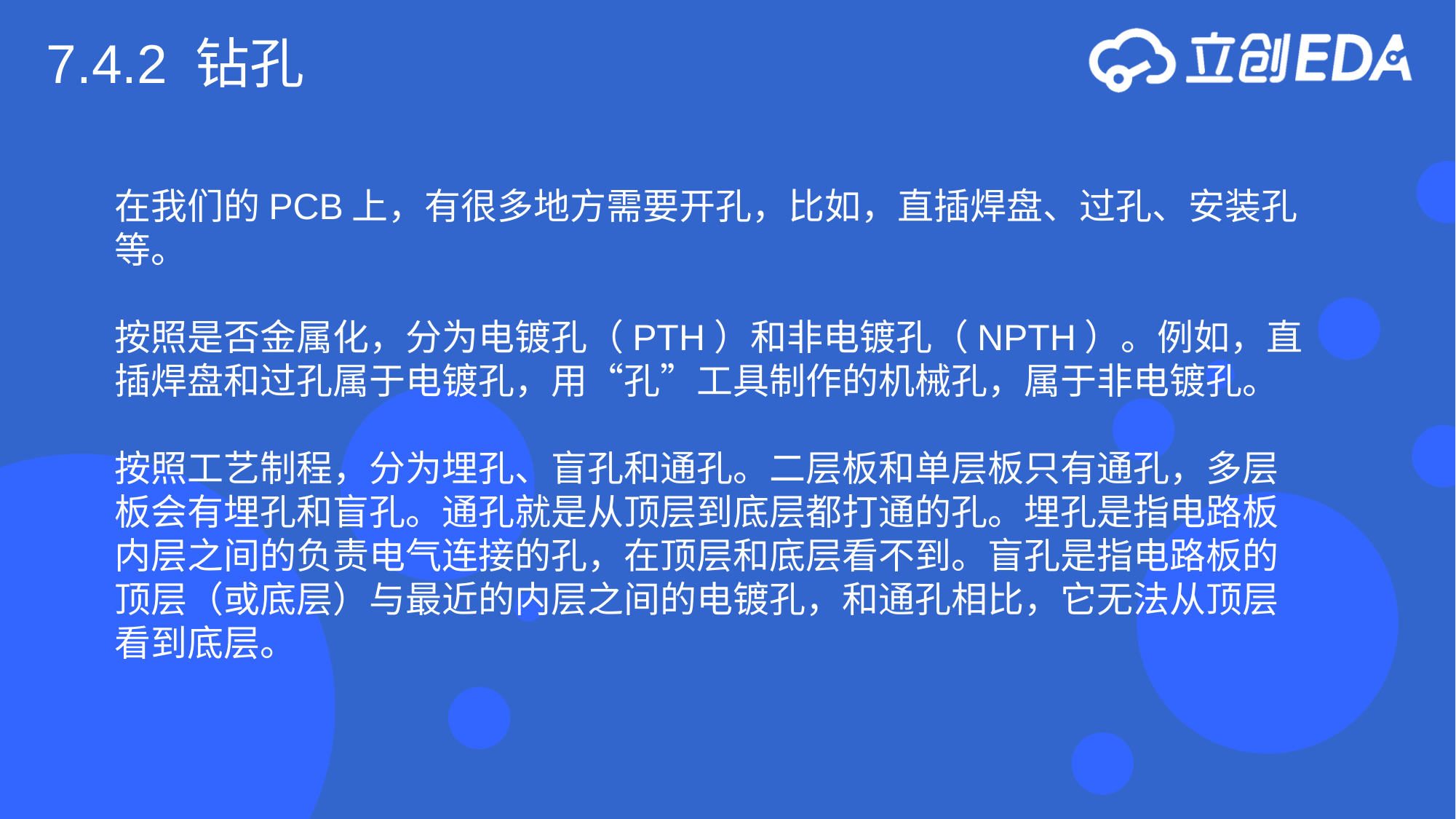

7.4.2 钻孔
在我们的PCB上，有很多地方需要开孔，比如，直插焊盘、过孔、安装孔等。

按照是否金属化，分为电镀孔（PTH）和非电镀孔（NPTH）。例如，直插焊盘和过孔属于电镀孔，用“孔”工具制作的机械孔，属于非电镀孔。

按照工艺制程，分为埋孔、盲孔和通孔。二层板和单层板只有通孔，多层板会有埋孔和盲孔。通孔就是从顶层到底层都打通的孔。埋孔是指电路板内层之间的负责电气连接的孔，在顶层和底层看不到。盲孔是指电路板的顶层（或底层）与最近的内层之间的电镀孔，和通孔相比，它无法从顶层看到底层。